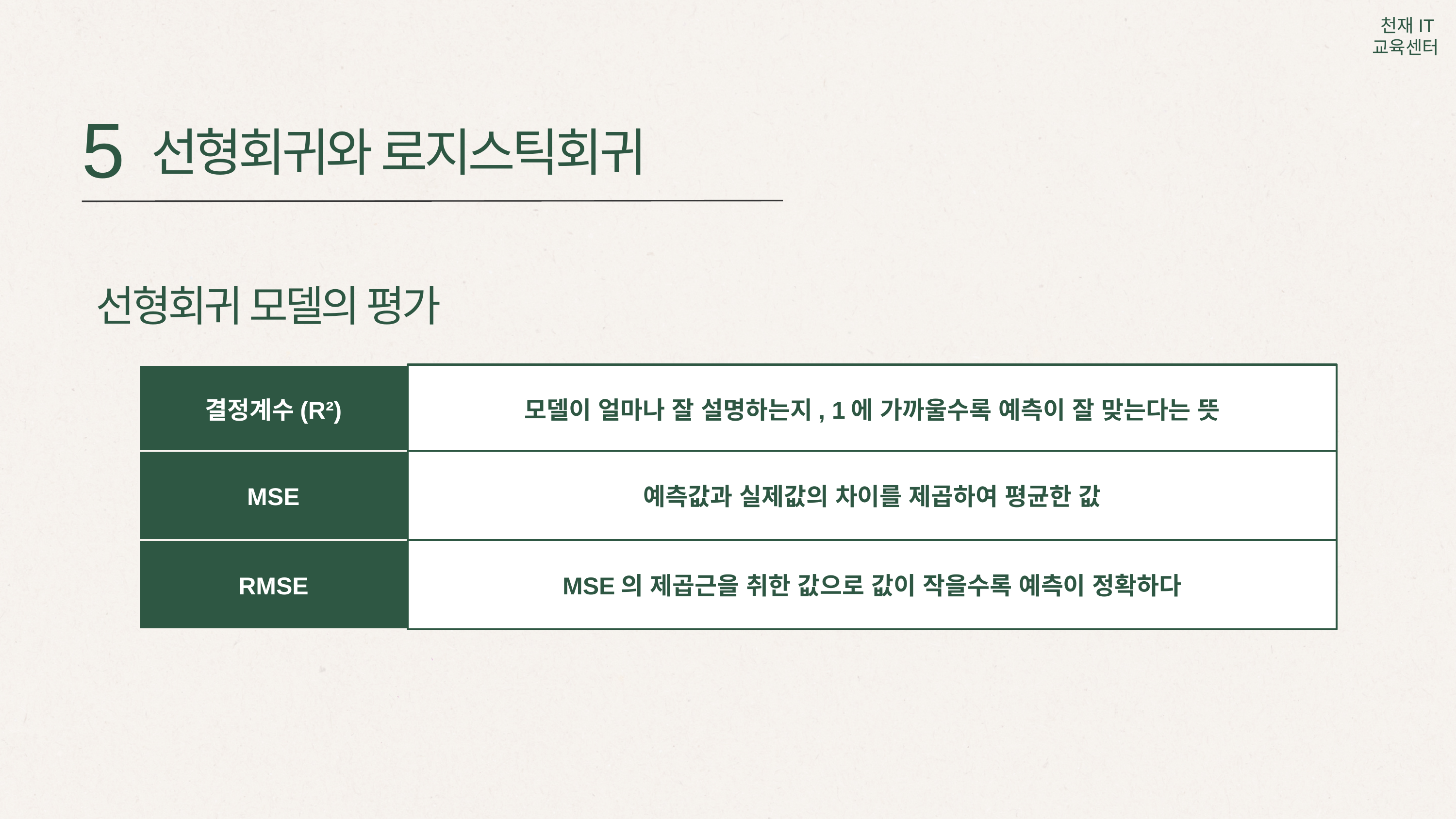

5
선형회귀와 로지스틱회귀

선형회귀 모델의 평가
결정계수(R²)
모델이 얼마나 잘 설명하는지, 1에 가까울수록 예측이 잘 맞는다는 뜻
MSE
예측값과 실제값의 차이를 제곱하여 평균한 값
RMSE
MSE의 제곱근을 취한 값으로 값이 작을수록 예측이 정확하다